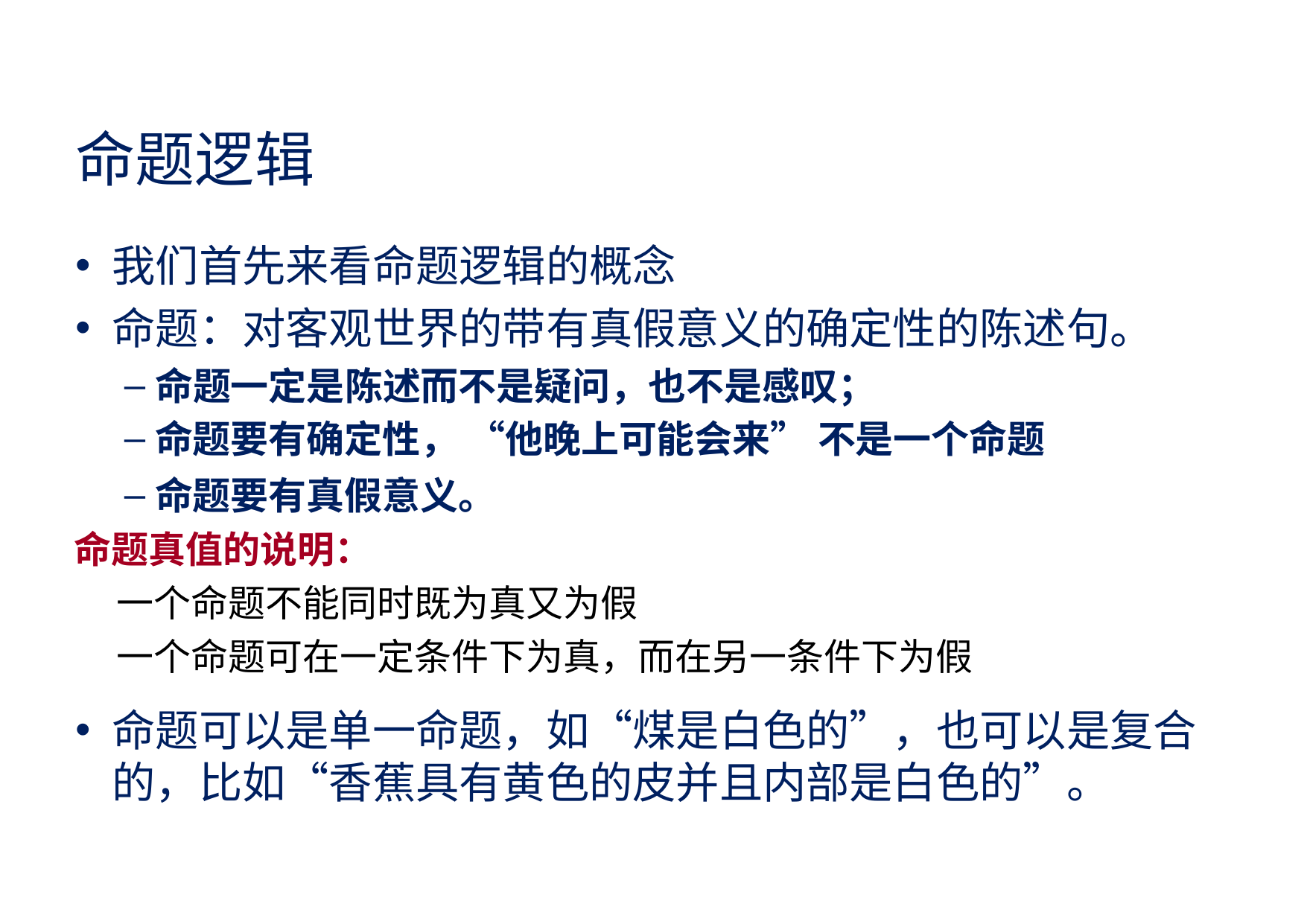

# 命题逻辑
我们首先来看命题逻辑的概念
命题：对客观世界的带有真假意义的确定性的陈述句。
命题一定是陈述而不是疑问，也不是感叹；
命题要有确定性， “他晚上可能会来” 不是一个命题
命题要有真假意义。
命题真值的说明：
    一个命题不能同时既为真又为假
    一个命题可在一定条件下为真，而在另一条件下为假
命题可以是单一命题，如“煤是白色的”，也可以是复合 的，比如“香蕉具有黄色的皮并且内部是白色的”。
12